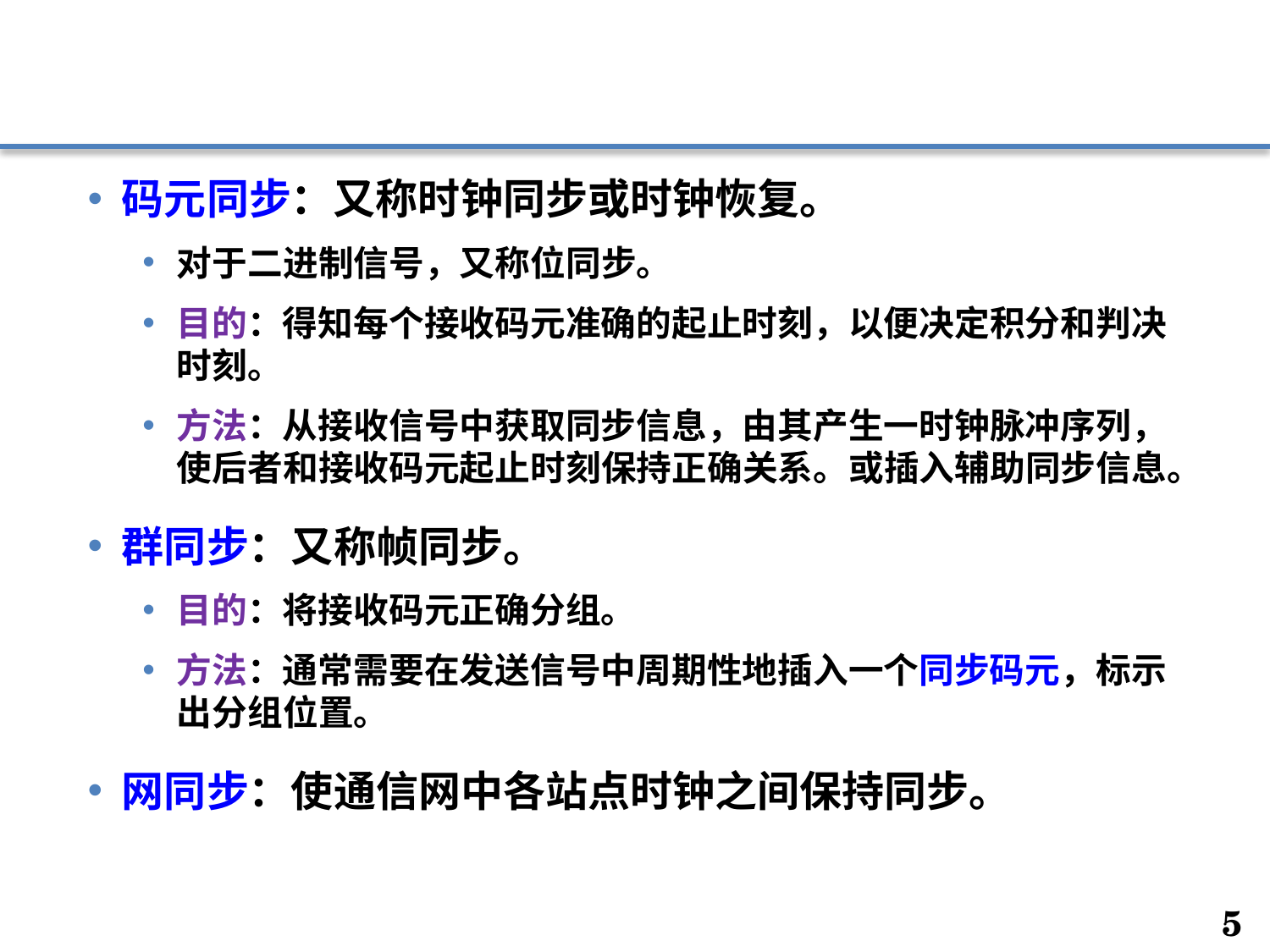

#
码元同步：又称时钟同步或时钟恢复。
对于二进制信号，又称位同步。
目的：得知每个接收码元准确的起止时刻，以便决定积分和判决时刻。
方法：从接收信号中获取同步信息，由其产生一时钟脉冲序列，使后者和接收码元起止时刻保持正确关系。或插入辅助同步信息。
群同步：又称帧同步。
目的：将接收码元正确分组。
方法：通常需要在发送信号中周期性地插入一个同步码元，标示出分组位置。
网同步：使通信网中各站点时钟之间保持同步。
5